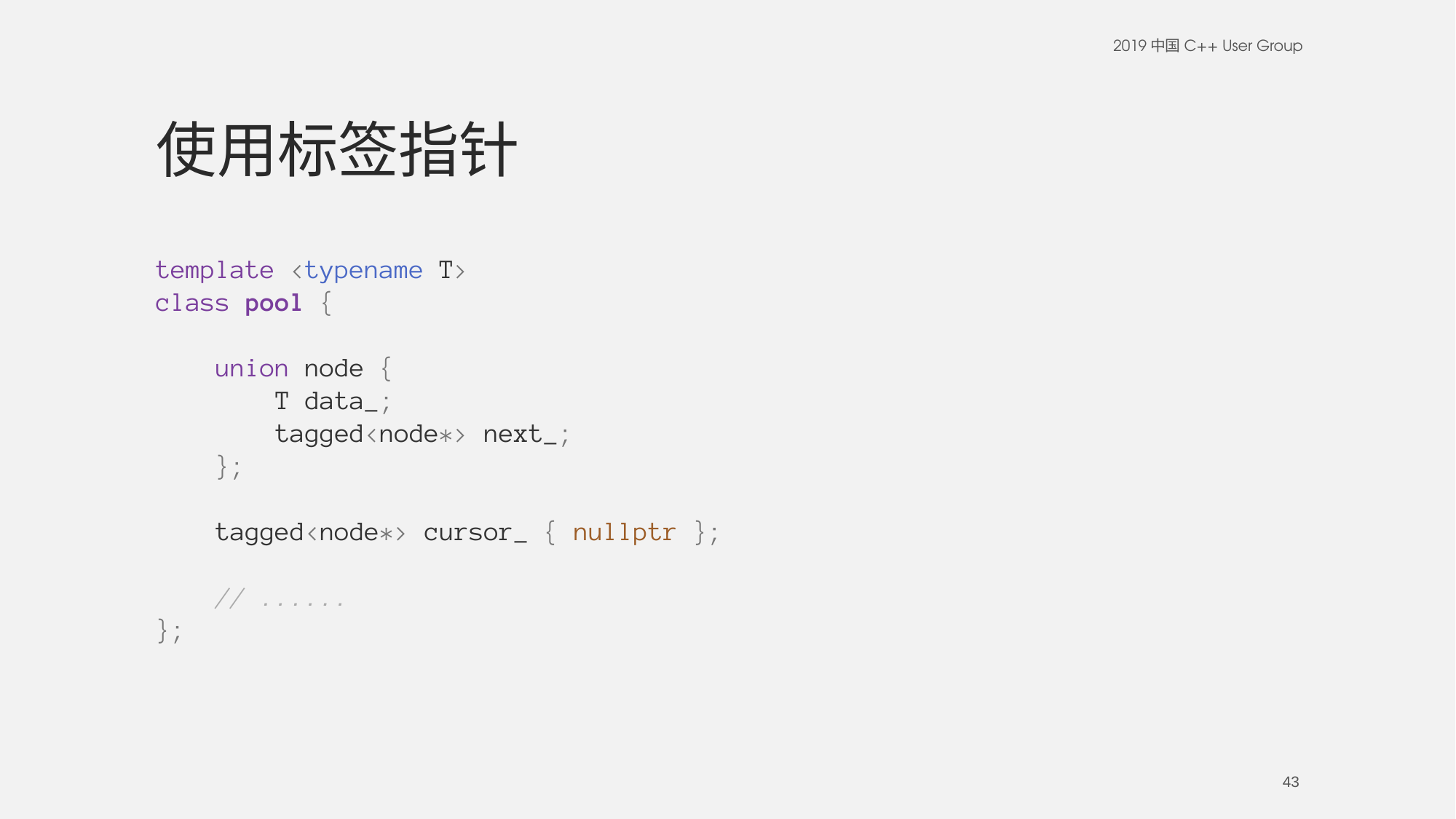

# 使用标签指针
template <typename T>
class pool {

    union node {
        T data_;
        tagged<node*> next_;
    };

    tagged<node*> cursor_ { nullptr };

    // ......
};
43